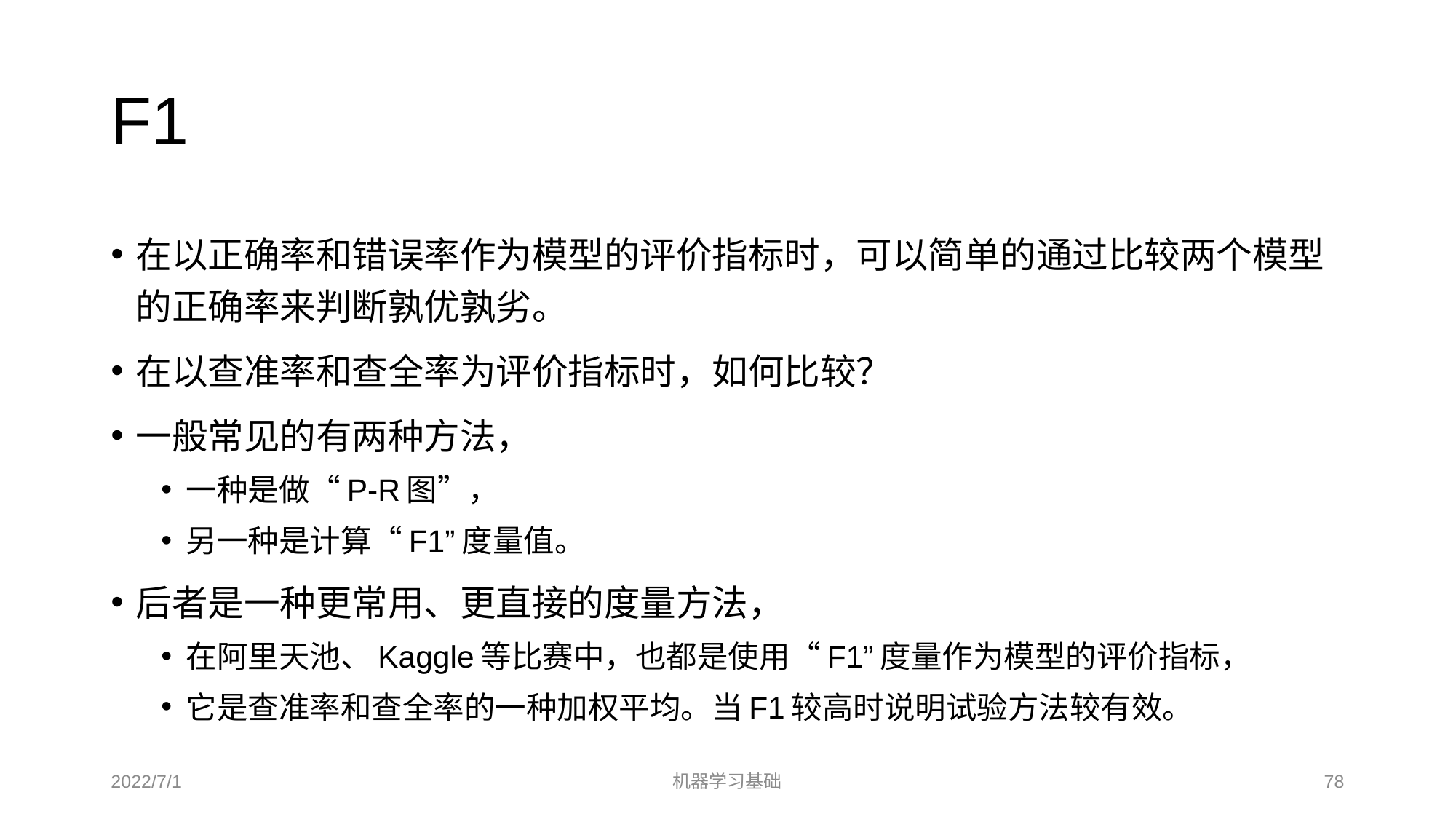

# F1
在以正确率和错误率作为模型的评价指标时，可以简单的通过比较两个模型的正确率来判断孰优孰劣。
在以查准率和查全率为评价指标时，如何比较？
一般常见的有两种方法，
一种是做“P-R图”，
另一种是计算“F1”度量值。
后者是一种更常用、更直接的度量方法，
在阿里天池、Kaggle等比赛中，也都是使用“F1”度量作为模型的评价指标，
它是查准率和查全率的一种加权平均。当F1较高时说明试验方法较有效。
2022/7/1
机器学习基础
78